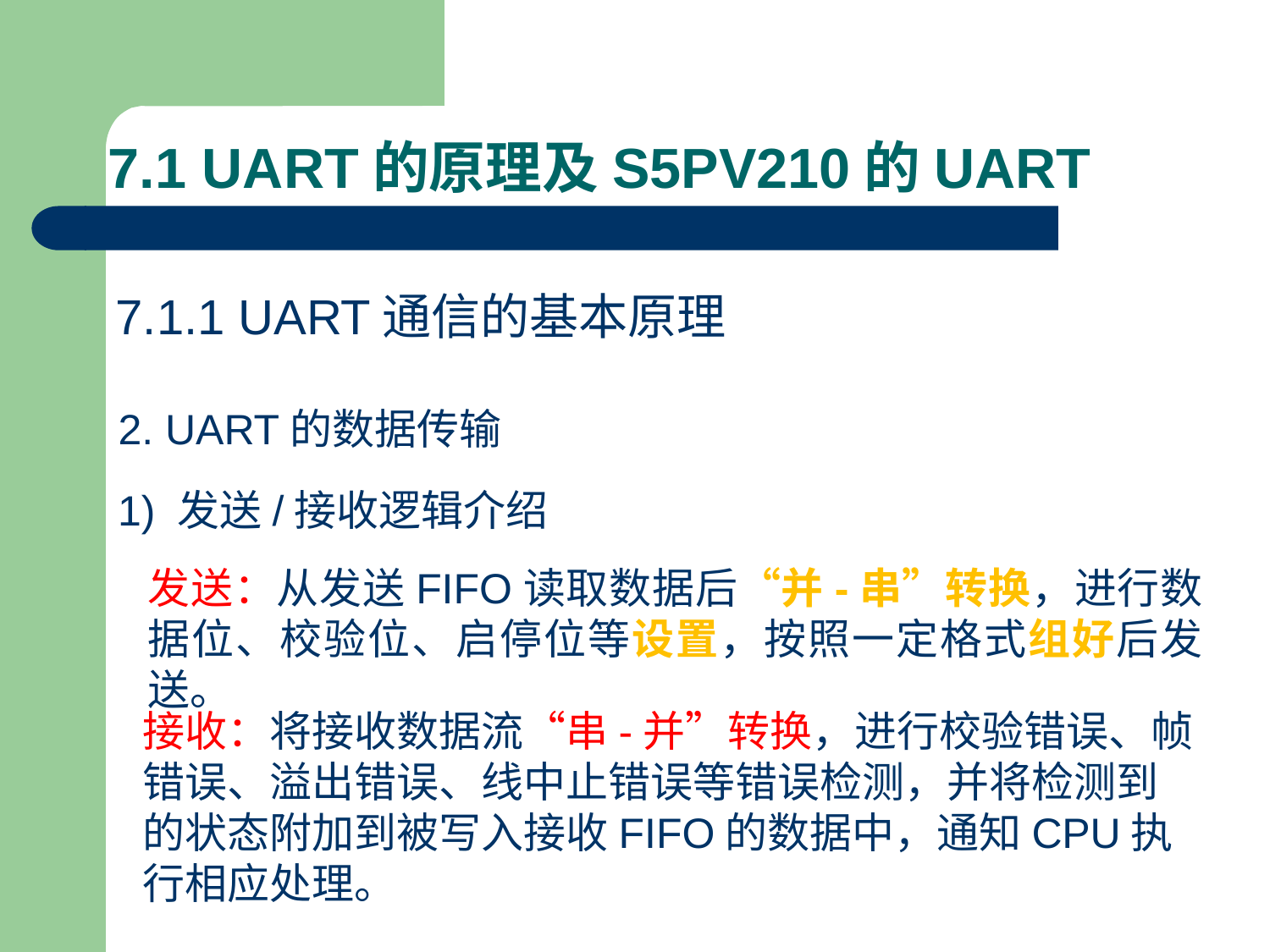

# 7.1 UART的原理及S5PV210的UART
7.1.1 UART通信的基本原理
2. UART的数据传输
1) 发送/接收逻辑介绍
发送：从发送FIFO读取数据后“并-串”转换，进行数据位、校验位、启停位等设置，按照一定格式组好后发送。
接收：将接收数据流“串-并”转换，进行校验错误、帧错误、溢出错误、线中止错误等错误检测，并将检测到的状态附加到被写入接收FIFO的数据中，通知CPU执行相应处理。